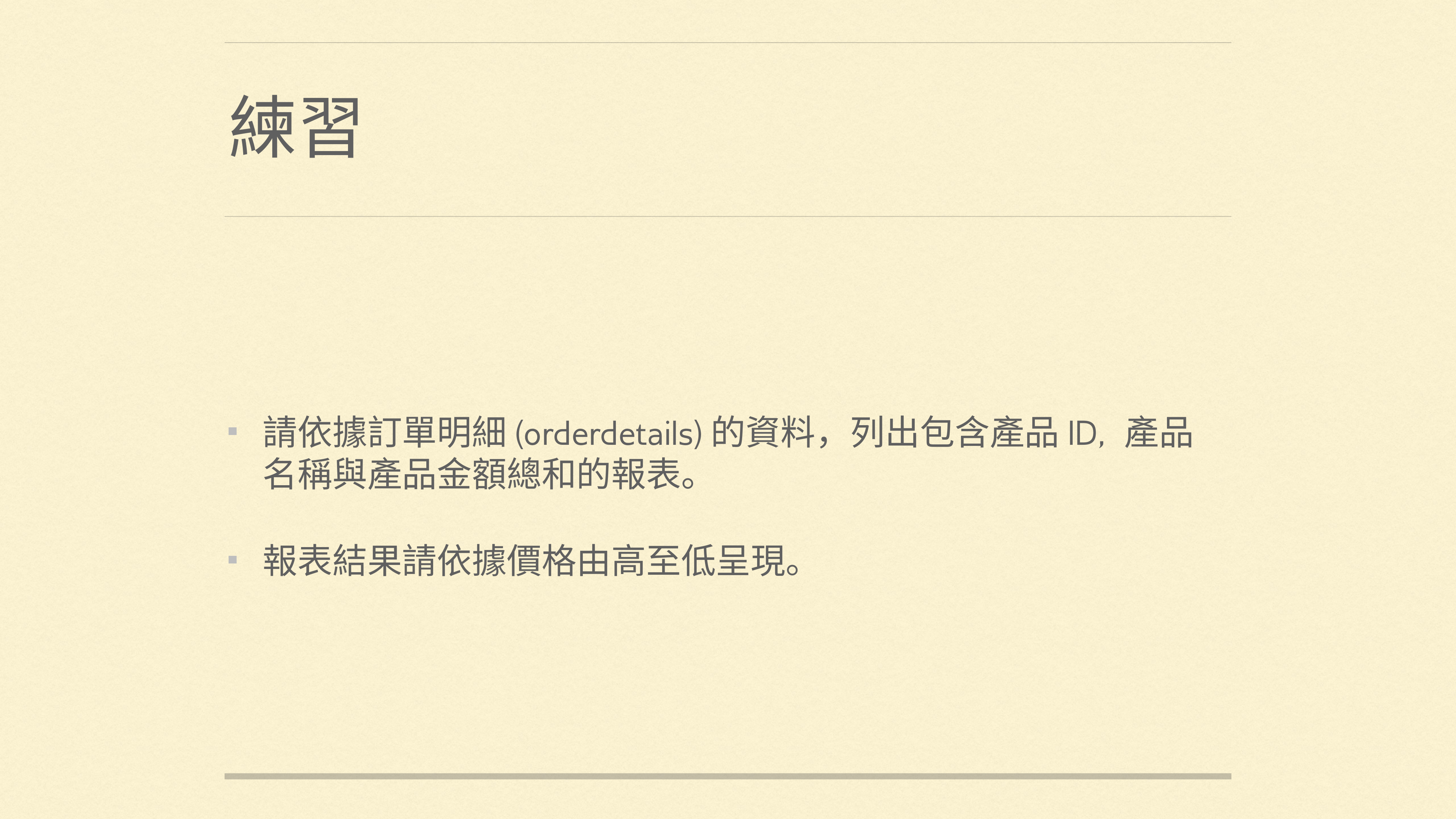

# 練習
請依據訂單明細(orderdetails)的資料，列出包含產品ID, 產品名稱與產品金額總和的報表。
報表結果請依據價格由高至低呈現。